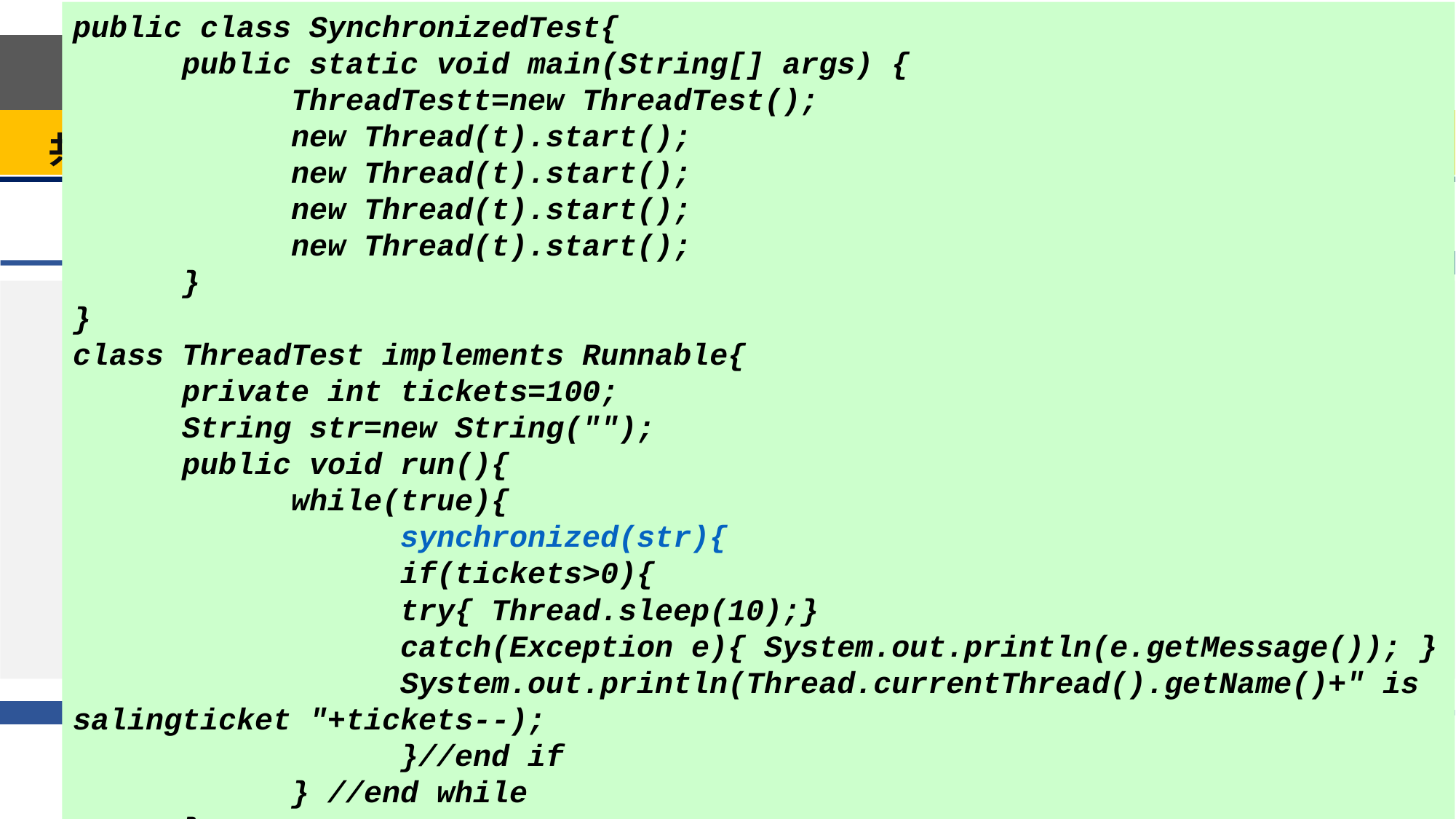

public class SynchronizedTest{
	public static void main(String[] args) {
		ThreadTestt=new ThreadTest();
		new Thread(t).start();
		new Thread(t).start();
		new Thread(t).start();
		new Thread(t).start();
	}
}
class ThreadTest implements Runnable{
	private int tickets=100;
	String str=new String("");
	public void run(){
		while(true){
			synchronized(str){
			if(tickets>0){							    			try{ Thread.sleep(10);}
			catch(Exception e){ System.out.println(e.getMessage()); } 			System.out.println(Thread.currentThread().getName()+" is salingticket "+tickets--);
			}//end if
		} //end while
	}
}
# 9.6 线程同步与锁机制

共享访问与线程同步